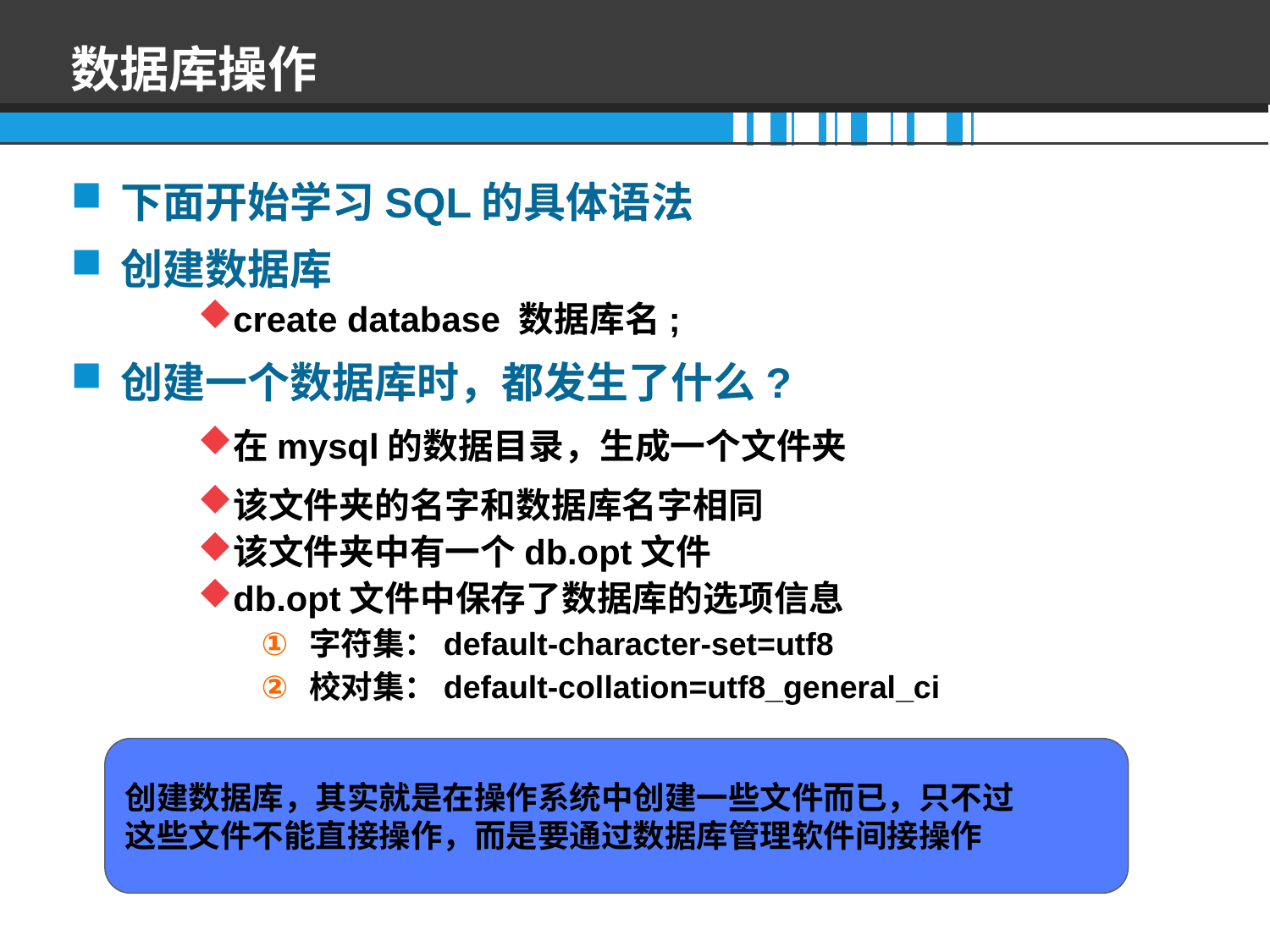

# 数据库操作
下面开始学习SQL的具体语法
创建数据库
create database 数据库名;
创建一个数据库时，都发生了什么?
在mysql的数据目录，生成一个文件夹
该文件夹的名字和数据库名字相同
该文件夹中有一个db.opt文件
db.opt文件中保存了数据库的选项信息
字符集：default-character-set=utf8
校对集：default-collation=utf8_general_ci

创建数据库，其实就是在操作系统中创建一些文件而已，只不过
这些文件不能直接操作，而是要通过数据库管理软件间接操作